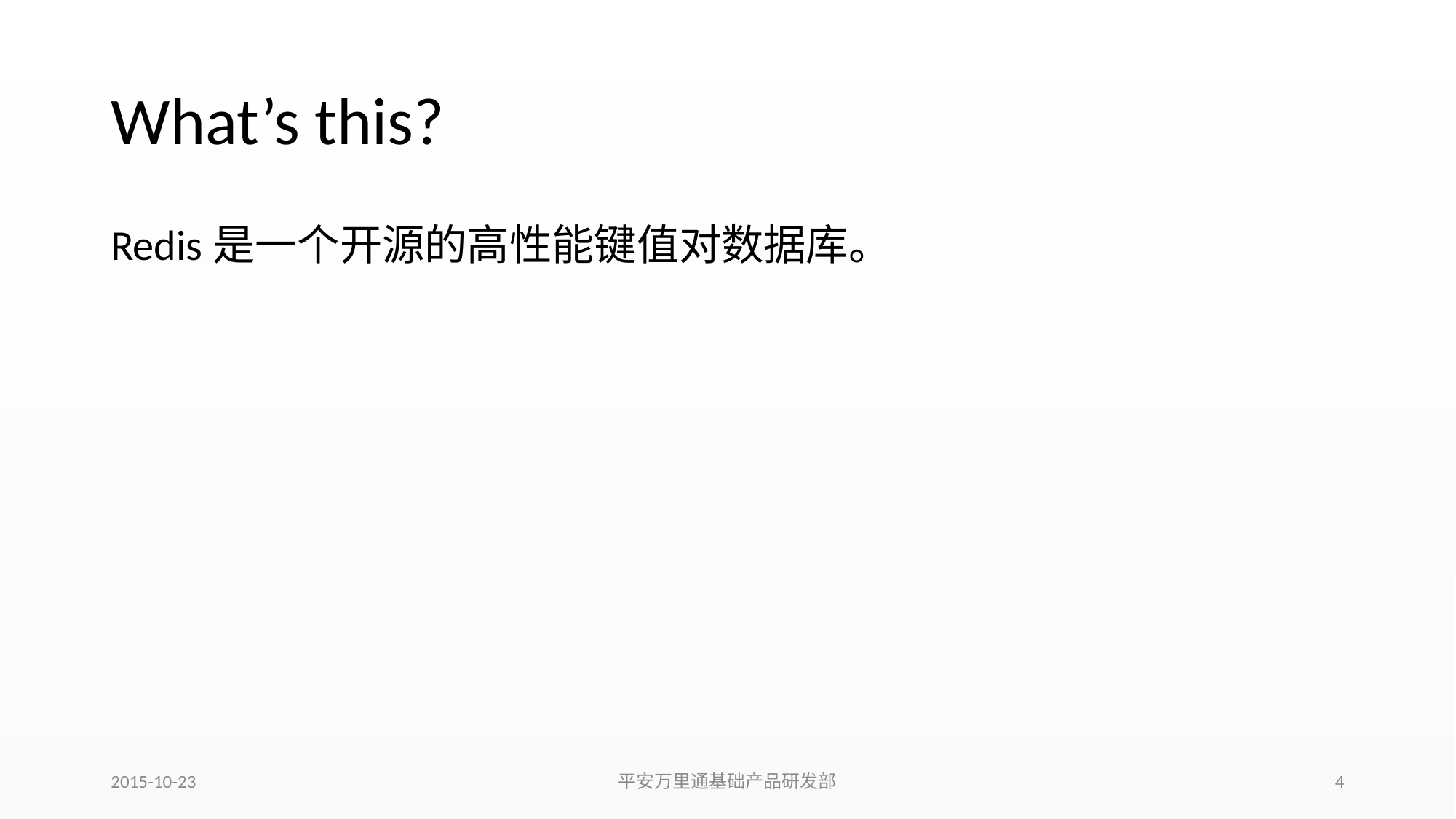

# What’s this?
Redis是一个开源的高性能键值对数据库。
2015-10-23
平安万里通基础产品研发部
4